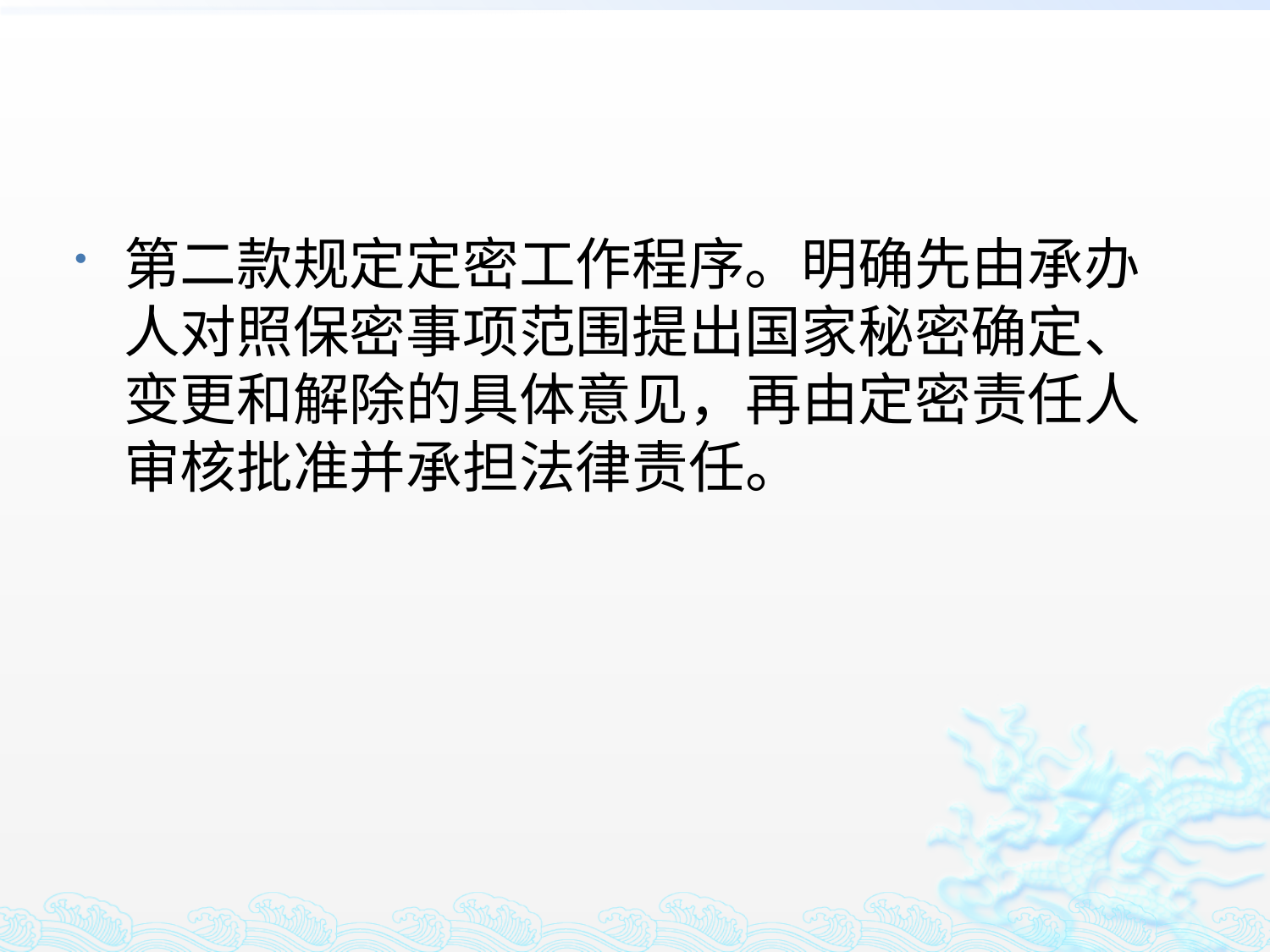

#
第二款规定定密工作程序。明确先由承办人对照保密事项范围提出国家秘密确定、变更和解除的具体意见，再由定密责任人审核批准并承担法律责任。